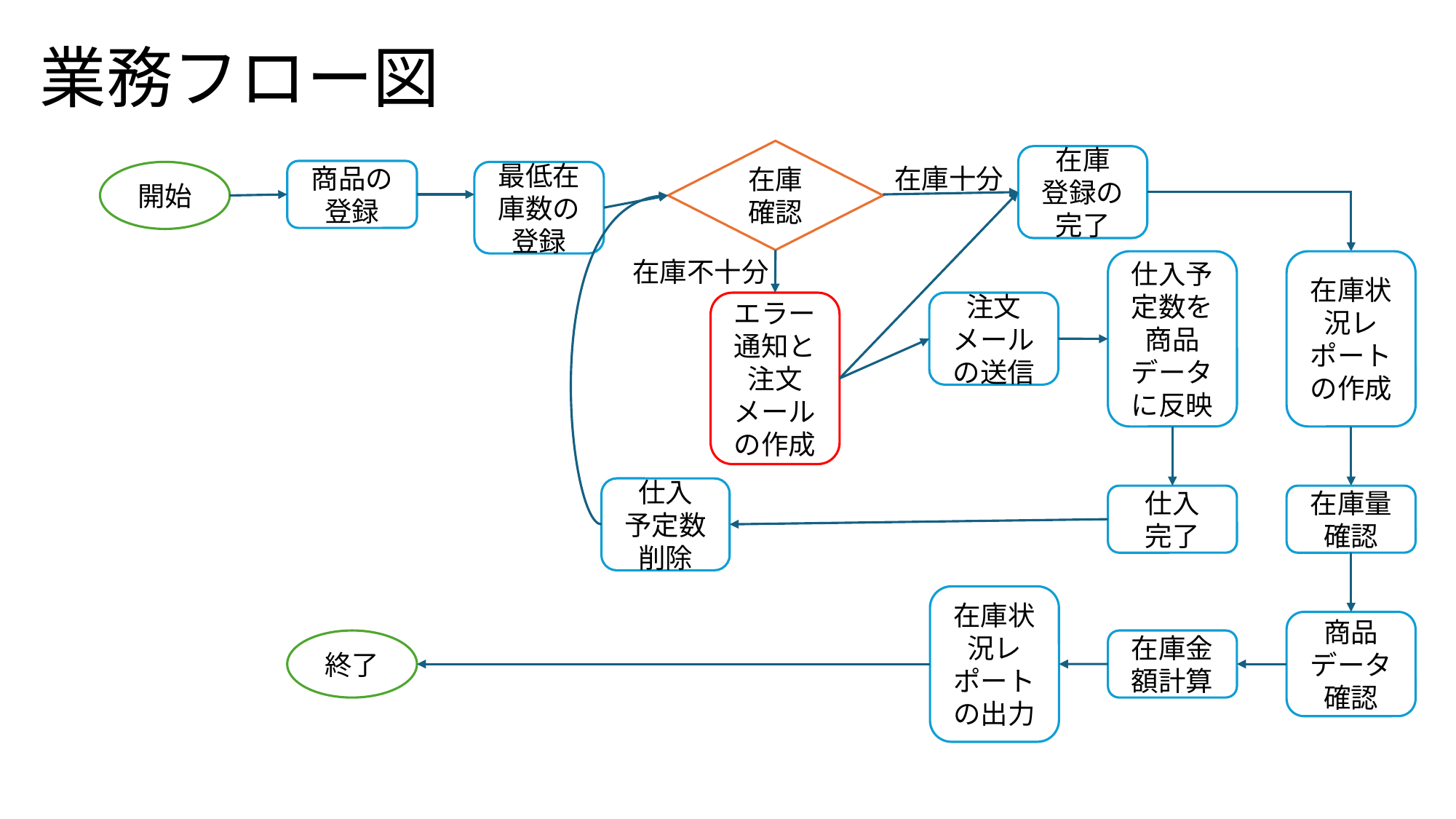

# 業務フロー図
在庫
確認
在庫
登録の完了
在庫十分
商品の登録
開始
最低在庫数の登録
在庫不十分
仕入予定数を商品データに反映
在庫状況レポートの作成
エラー通知と注文メールの作成
注文メールの送信
仕入
予定数削除
仕入
完了
在庫量
確認
在庫状況レポートの出力
商品データ確認
終了
在庫金額計算